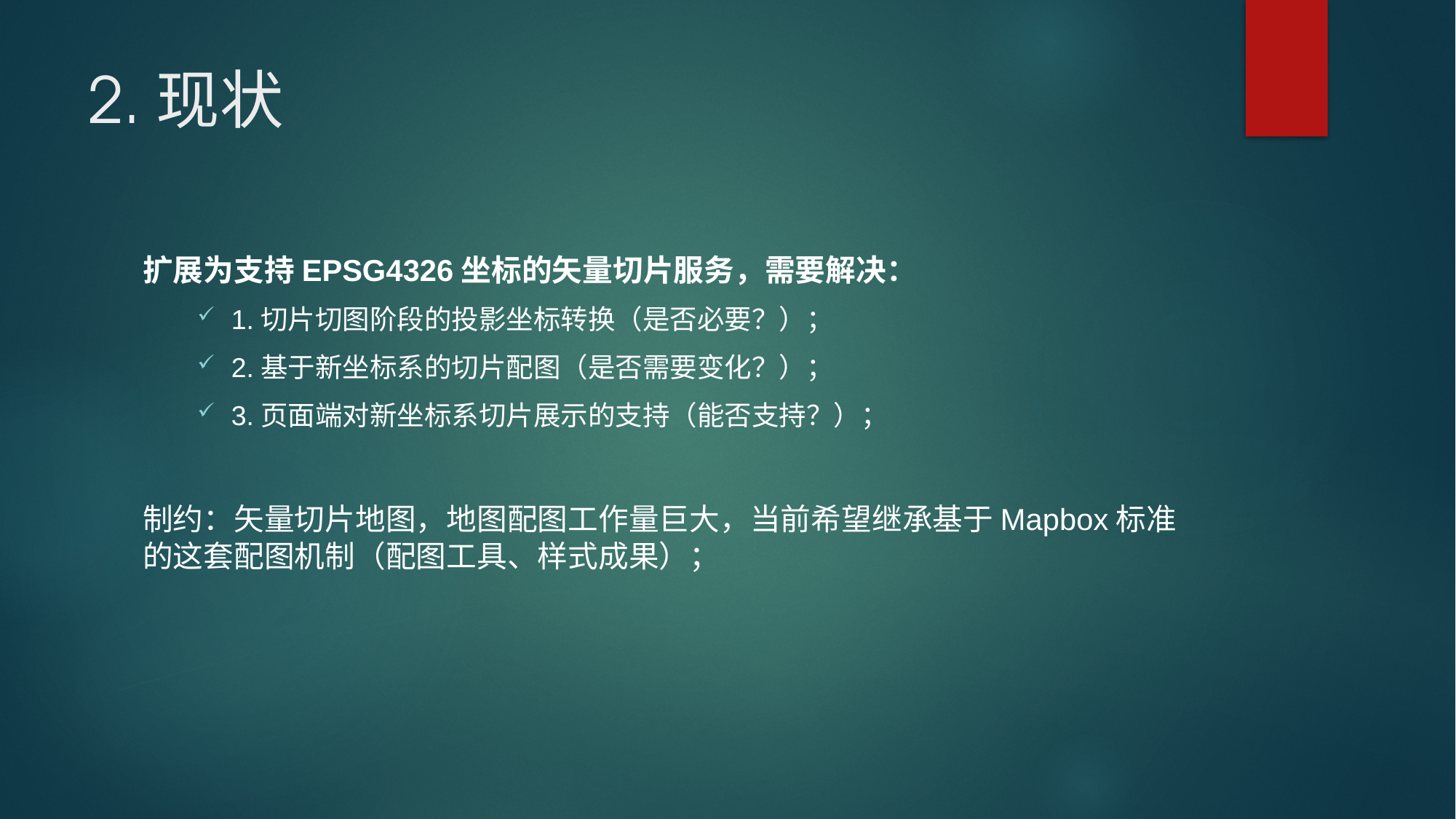

# 2.现状
扩展为支持EPSG4326坐标的矢量切片服务，需要解决：
1.切片切图阶段的投影坐标转换（是否必要？）；
2.基于新坐标系的切片配图（是否需要变化？）；
3.页面端对新坐标系切片展示的支持（能否支持？）；

制约：矢量切片地图，地图配图工作量巨大，当前希望继承基于Mapbox标准的这套配图机制（配图工具、样式成果）；